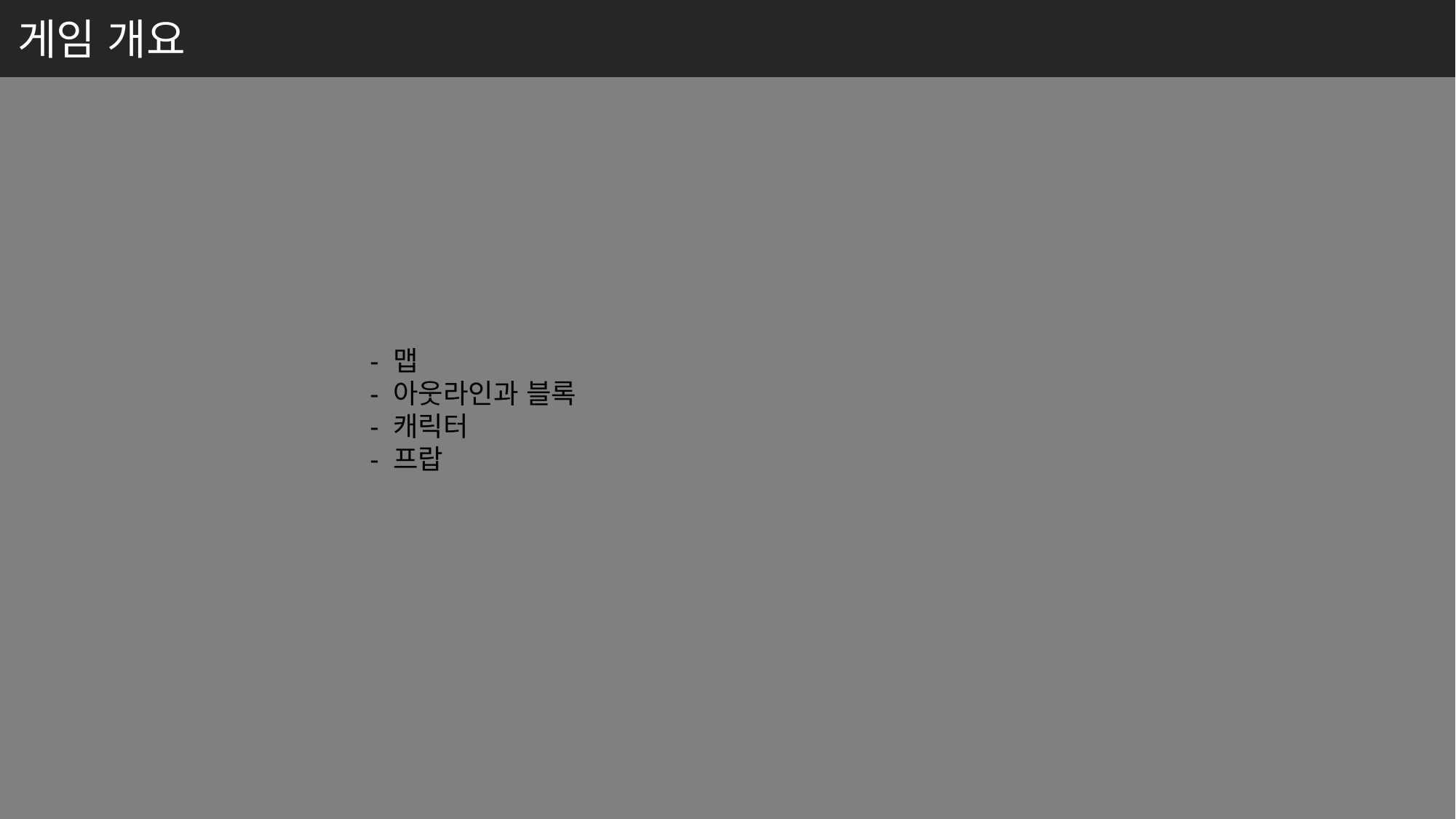

게임 개요
- 맵
- 아웃라인과 블록
- 캐릭터
- 프랍